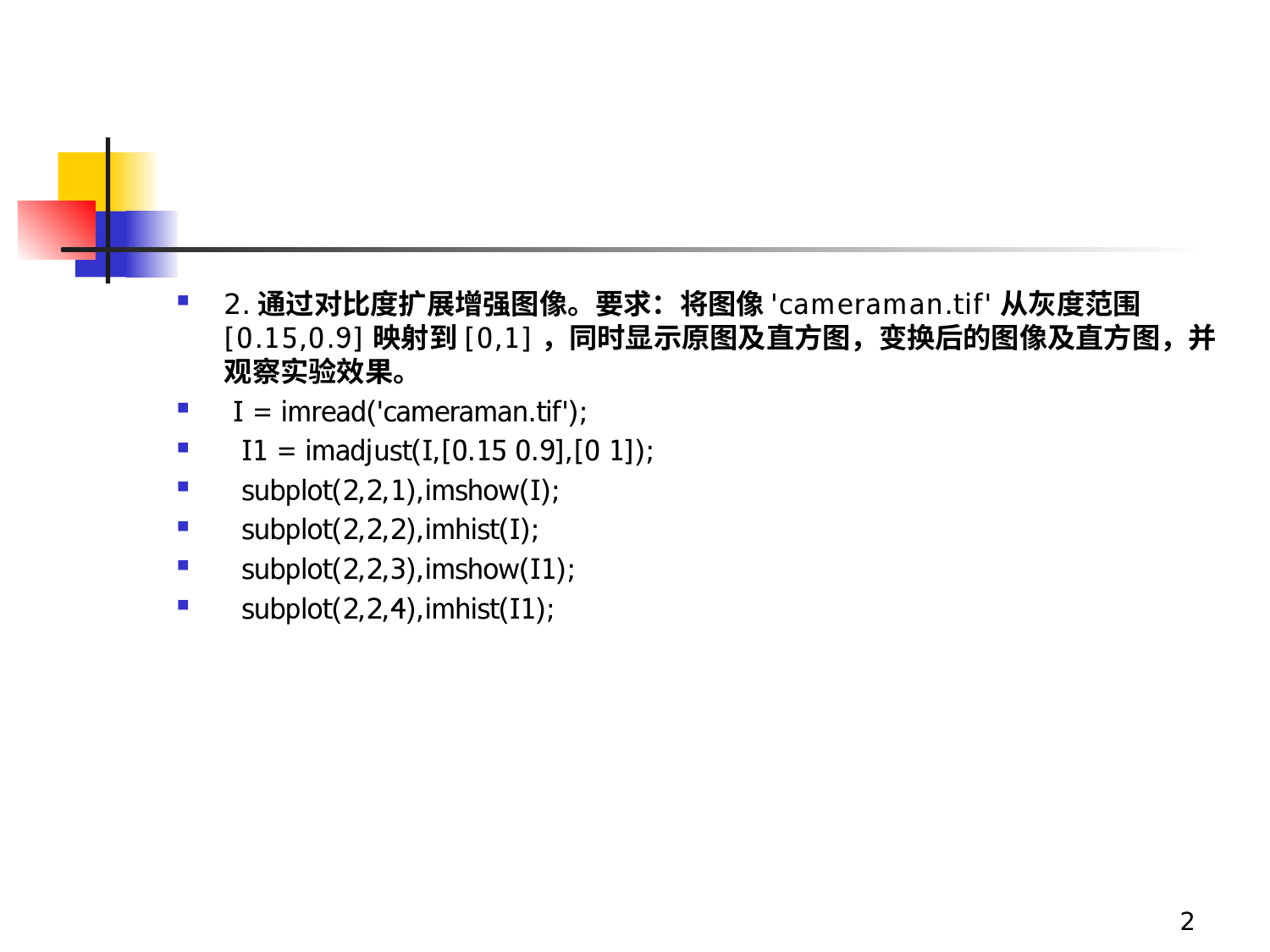

#
2.通过对比度扩展增强图像。要求：将图像'cameraman.tif'从灰度范围[0.15,0.9]映射到[0,1]，同时显示原图及直方图，变换后的图像及直方图，并观察实验效果。
 I = imread('cameraman.tif');
  I1 = imadjust(I,[0.15 0.9],[0 1]);
  subplot(2,2,1),imshow(I);
  subplot(2,2,2),imhist(I);
  subplot(2,2,3),imshow(I1);
  subplot(2,2,4),imhist(I1);
2